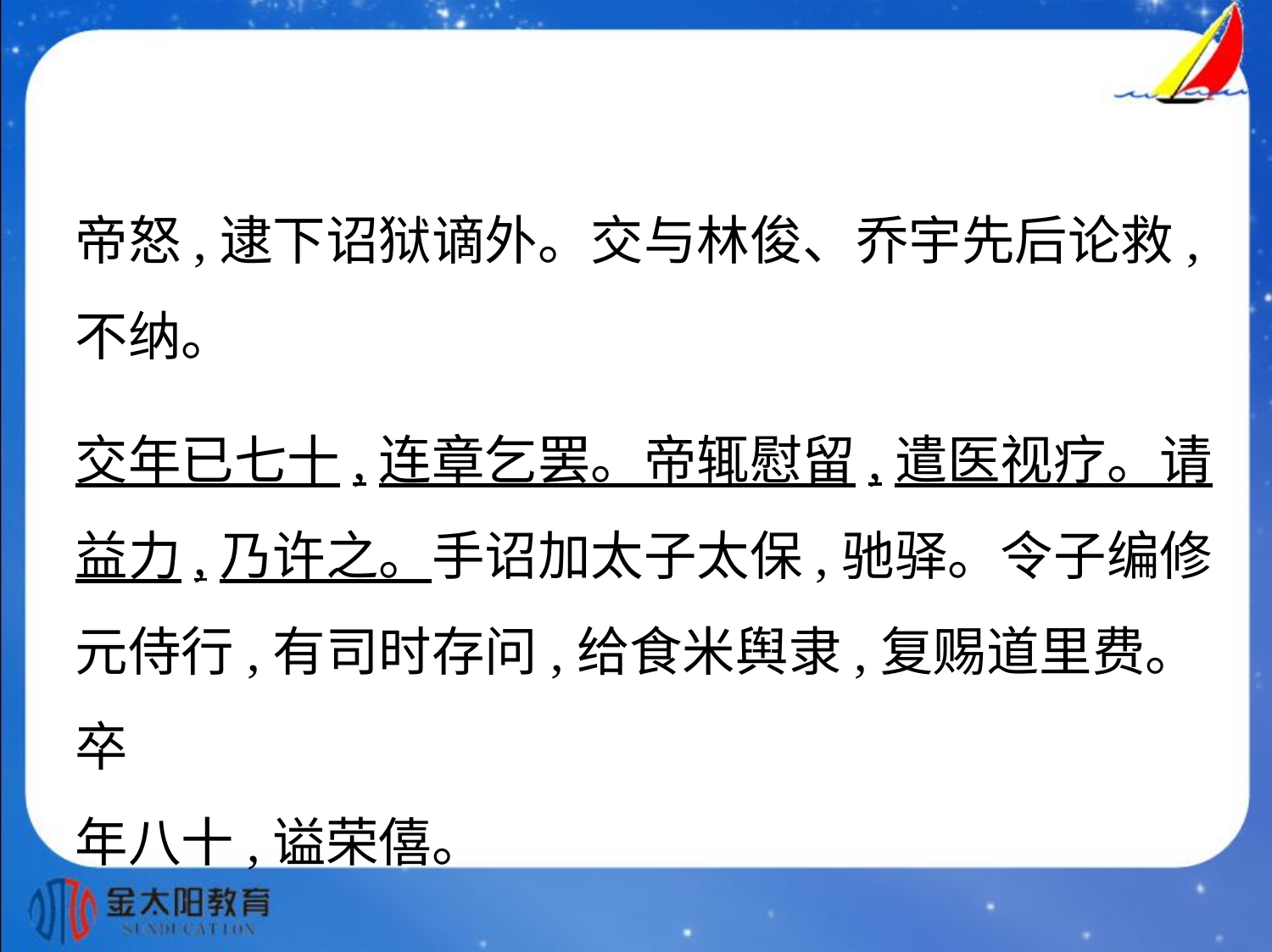

帝怒,逮下诏狱谪外。交与林俊、乔宇先后论救,
不纳。
交年已七十,连章乞罢。帝辄慰留,遣医视疗。请
益力,乃许之。手诏加太子太保,驰驿。令子编修
元侍行,有司时存问,给食米舆隶,复赐道里费。卒
年八十,谥荣僖。